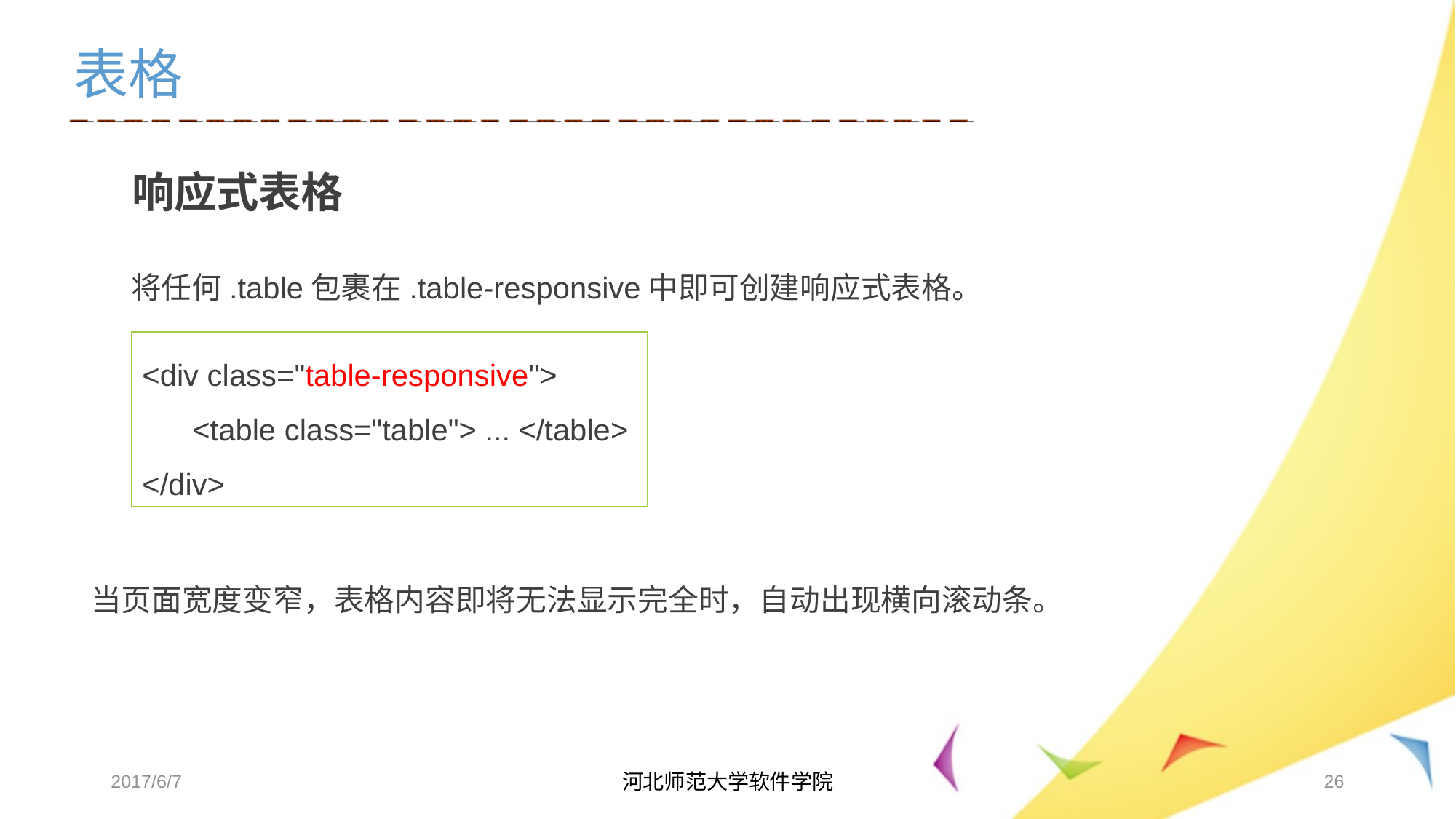

表格
响应式表格
将任何.table包裹在.table-responsive中即可创建响应式表格。
<div class="table-responsive">
      <table class="table"> ... </table>
</div>
当页面宽度变窄，表格内容即将无法显示完全时，自动出现横向滚动条。
2017/6/7
河北师范大学软件学院
26